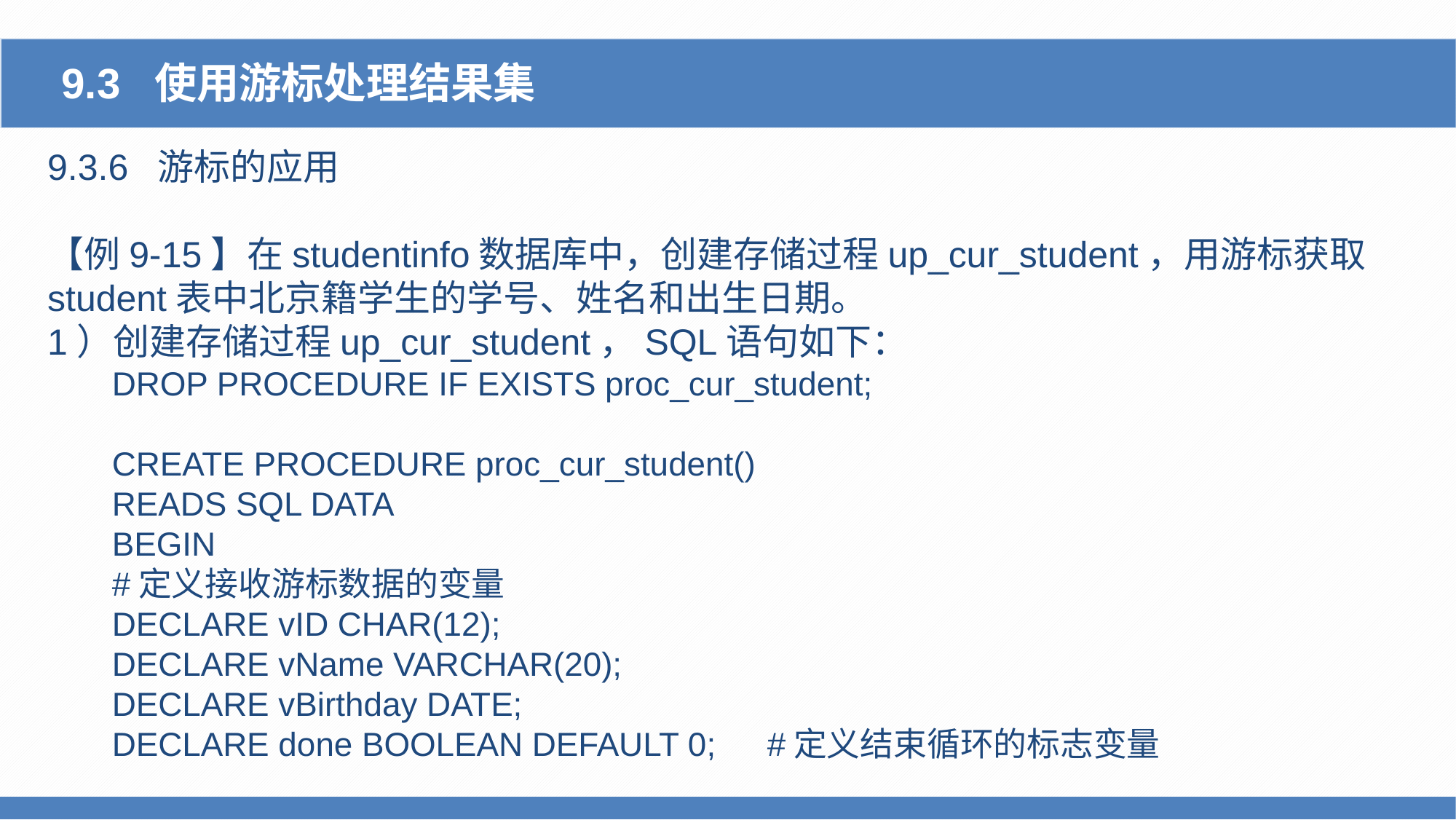

9.3  使用游标处理结果集
9.3.6  游标的应用

【例9-15】在studentinfo数据库中，创建存储过程up_cur_student，用游标获取student表中北京籍学生的学号、姓名和出生日期。
1）创建存储过程up_cur_student，SQL语句如下：
DROP PROCEDURE IF EXISTS proc_cur_student;

CREATE PROCEDURE proc_cur_student()
READS SQL DATA
BEGIN
#定义接收游标数据的变量
DECLARE vID CHAR(12);
DECLARE vName VARCHAR(20);
DECLARE vBirthday DATE;
DECLARE done BOOLEAN DEFAULT 0;	#定义结束循环的标志变量